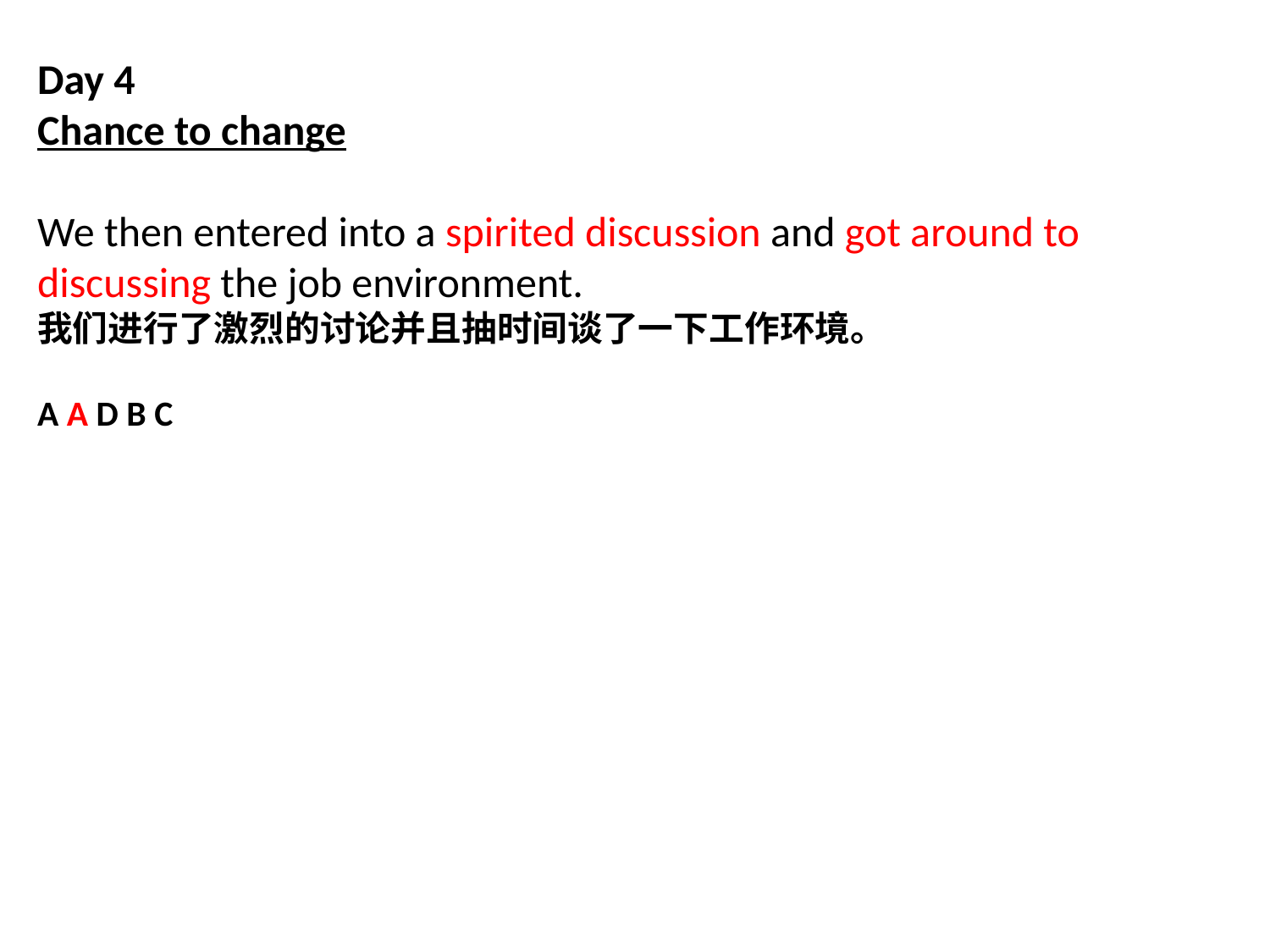

Day 4
Chance to change

We then entered into a spirited discussion and got around to discussing the job environment.
我们进行了激烈的讨论并且抽时间谈了一下工作环境。

A A D B C